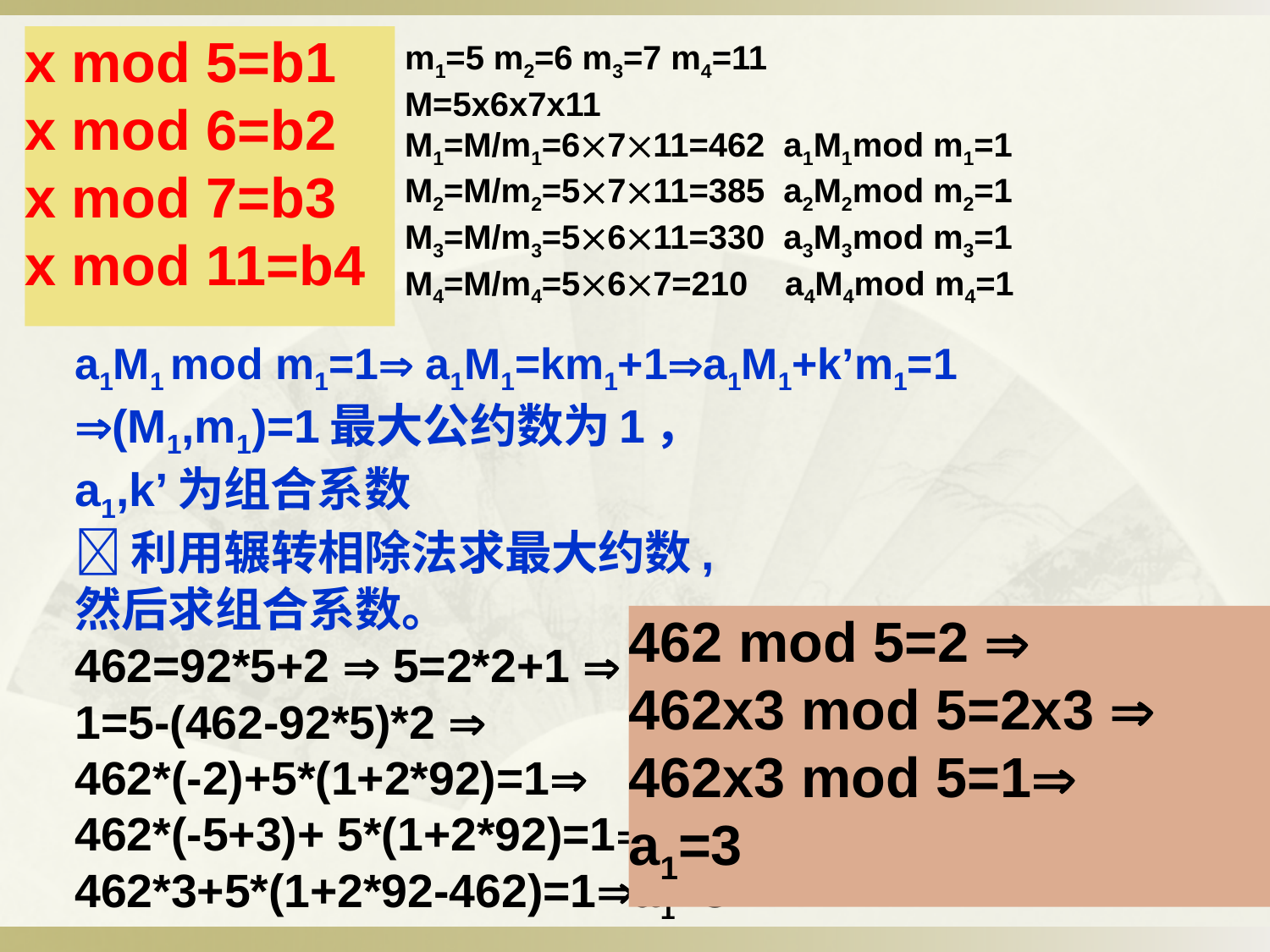

x mod 5=b1
x mod 6=b2
x mod 7=b3
x mod 11=b4
m1=5 m2=6 m3=7 m4=11
M=5x6x7x11
M1=M/m1=6×7×11=462  a1M1mod m1=1
M2=M/m2=5×7×11=385  a2M2mod m2=1
M3=M/m3=5×6×11=330  a3M3mod m3=1
M4=M/m4=5×6×7=210    a4M4mod m4=1
a1M1 mod m1=1⇒ a1M1=km1+1⇒a1M1+k’m1=1
⇒(M1,m1)=1最大公约数为1，
a1,k’为组合系数
⇒利用辗转相除法求最大约数,
然后求组合系数。
462=92*5+2 ⇒ 5=2*2+1 ⇒ 1=5-2*2 ⇒
1=5-(462-92*5)*2 ⇒
462*(-2)+5*(1+2*92)=1⇒
462*(-5+3)+ 5*(1+2*92)=1⇒
462*3+5*(1+2*92-462)=1⇒a1=3
462 mod 5=2 ⇒
462x3 mod 5=2x3 ⇒
462x3 mod 5=1⇒
a1=3